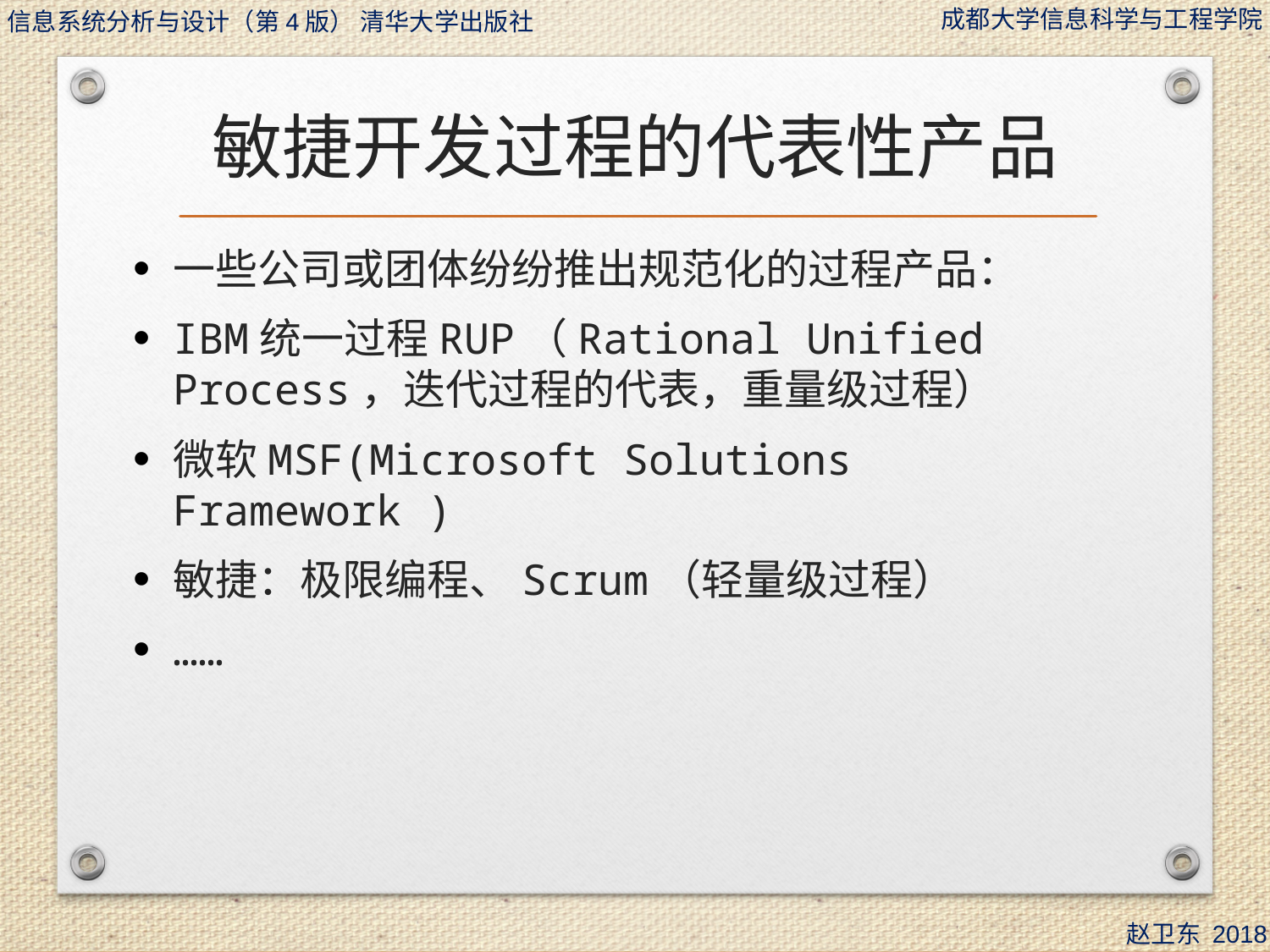

# 敏捷开发过程的代表性产品
一些公司或团体纷纷推出规范化的过程产品：
IBM统一过程RUP（Rational Unified Process，迭代过程的代表，重量级过程）
微软MSF(Microsoft Solutions Framework )
敏捷：极限编程、Scrum（轻量级过程）
……